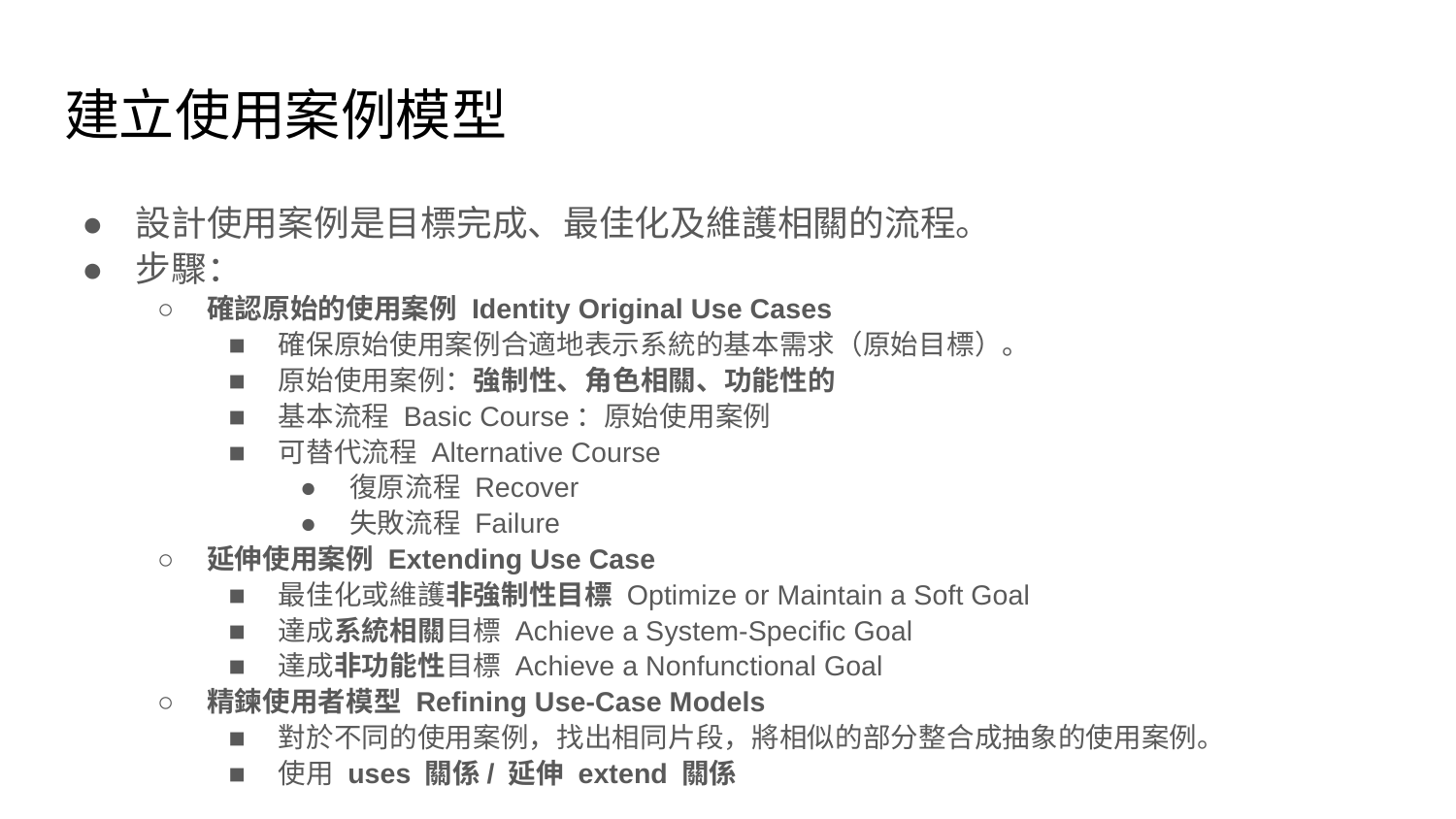

# 建立使用案例模型
設計使用案例是目標完成、最佳化及維護相關的流程。
步驟：
確認原始的使用案例 Identity Original Use Cases
確保原始使用案例合適地表示系統的基本需求（原始目標）。
原始使用案例：強制性、角色相關、功能性的
基本流程 Basic Course：原始使用案例
可替代流程 Alternative Course
復原流程 Recover
失敗流程 Failure
延伸使用案例 Extending Use Case
最佳化或維護非強制性目標 Optimize or Maintain a Soft Goal
達成系統相關目標 Achieve a System-Specific Goal
達成非功能性目標 Achieve a Nonfunctional Goal
精鍊使用者模型 Refining Use-Case Models
對於不同的使用案例，找出相同片段，將相似的部分整合成抽象的使用案例。
使用 uses 關係/ 延伸 extend 關係